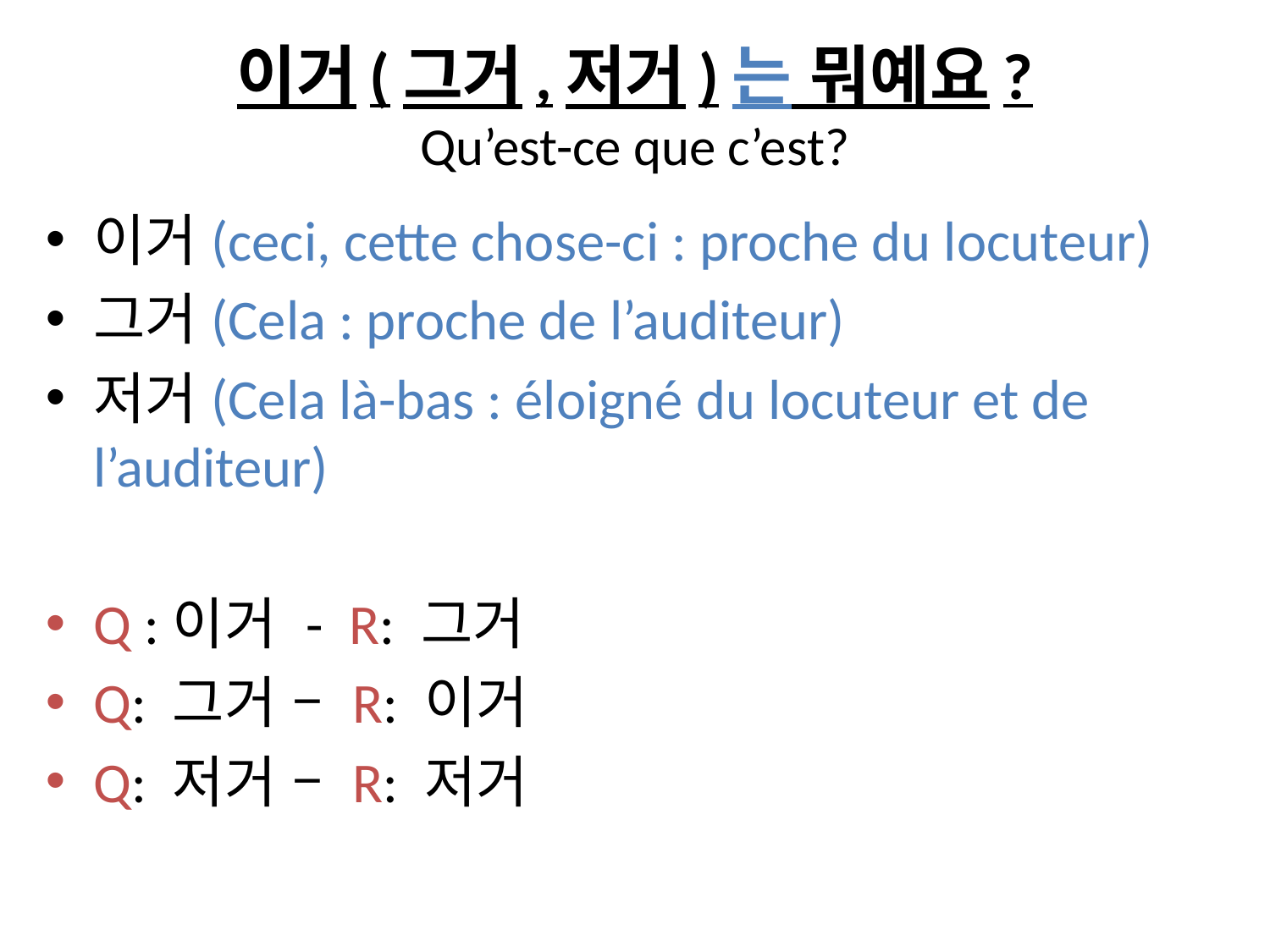

# 이거(그거,저거)는 뭐예요? Qu’est-ce que c’est?
이거(ceci, cette chose-ci : proche du locuteur)
그거(Cela : proche de l’auditeur)
저거(Cela là-bas : éloigné du locuteur et de   l’auditeur)

Q :이거 -  R: 그거
Q: 그거 – R: 이거
Q: 저거 – R: 저거